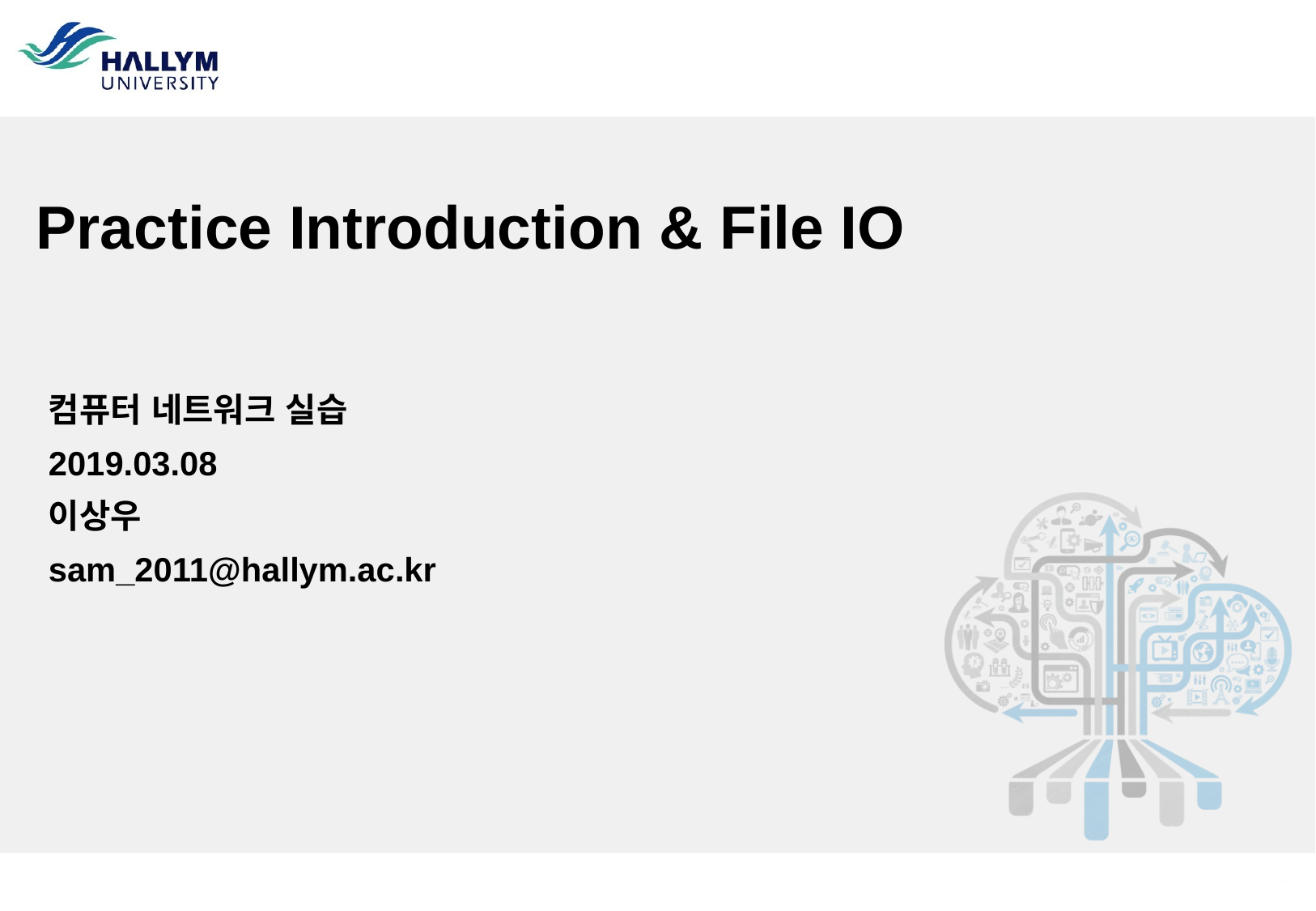

Practice Introduction & File IO
컴퓨터 네트워크 실습
2019.03.08
이상우
sam_2011@hallym.ac.kr